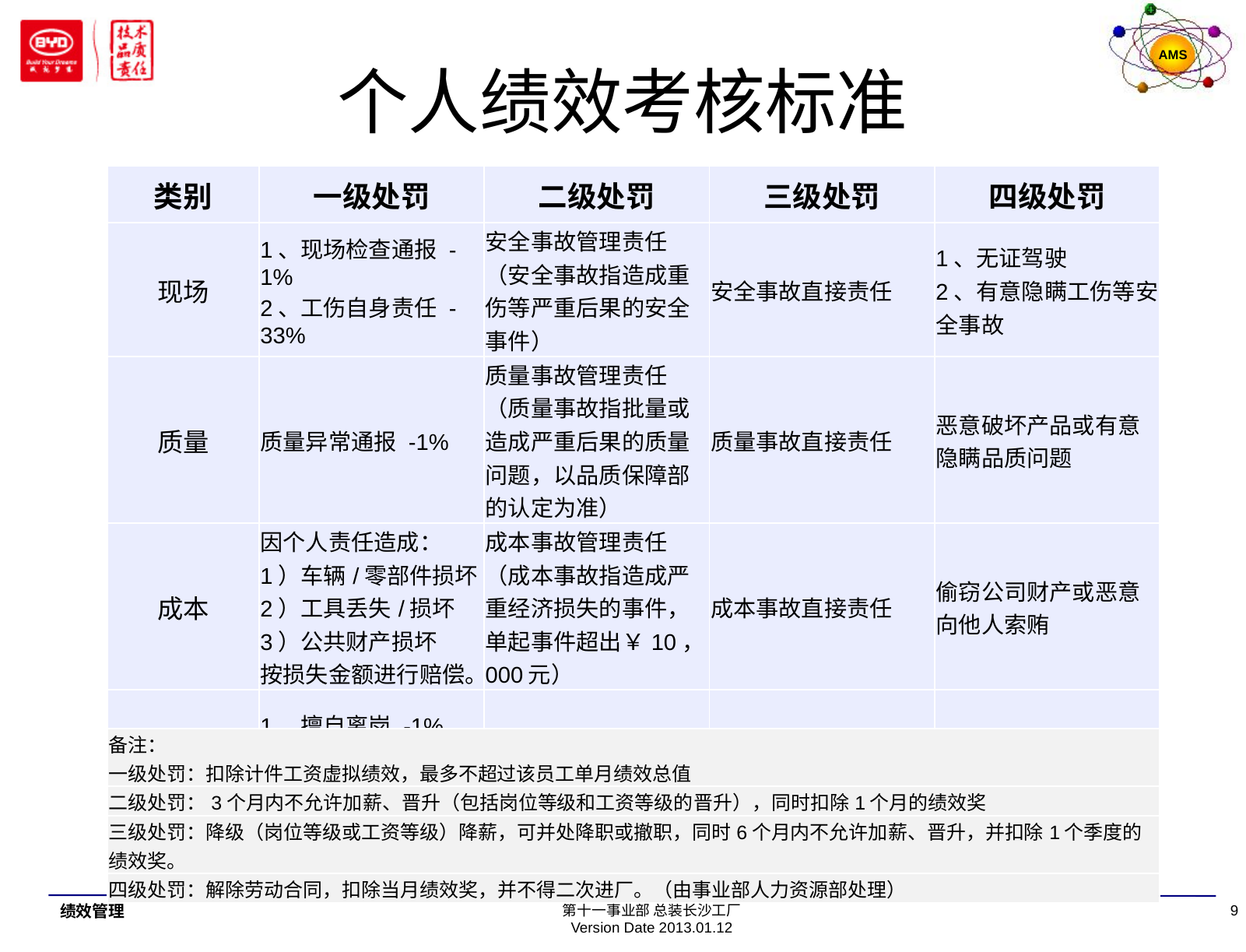

# 个人绩效考核标准
| 类别 | 一级处罚 | 二级处罚 | 三级处罚 | 四级处罚 |
| --- | --- | --- | --- | --- |
| 现场 | 1、现场检查通报 -1% 2、工伤自身责任 -33% | 安全事故管理责任 （安全事故指造成重伤等严重后果的安全事件） | 安全事故直接责任 | 1、无证驾驶 2、有意隐瞒工伤等安全事故 |
| 质量 | 质量异常通报 -1% | 质量事故管理责任 （质量事故指批量或造成严重后果的质量问题，以品质保障部的认定为准） | 质量事故直接责任 | 恶意破坏产品或有意隐瞒品质问题 |
| 成本 | 因个人责任造成： 1）车辆/零部件损坏 2）工具丢失/损坏 3）公共财产损坏 按损失金额进行赔偿。 | 成本事故管理责任 （成本事故指造成严重经济损失的事件，单起事件超出￥10，000元） | 成本事故直接责任 | 偷窃公司财产或恶意向他人索贿 |
| 考勤&纪律 | 1、擅自离岗 -1% 2、旷工 -5% |  |  | 打假卡或代人打卡 |
| 备注： 一级处罚：扣除计件工资虚拟绩效，最多不超过该员工单月绩效总值 |
| --- |
| 二级处罚：3个月内不允许加薪、晋升（包括岗位等级和工资等级的晋升），同时扣除1个月的绩效奖 |
| 三级处罚：降级（岗位等级或工资等级）降薪，可并处降职或撤职，同时6个月内不允许加薪、晋升，并扣除1个季度的绩效奖。 |
| 四级处罚：解除劳动合同，扣除当月绩效奖，并不得二次进厂。（由事业部人力资源部处理） |